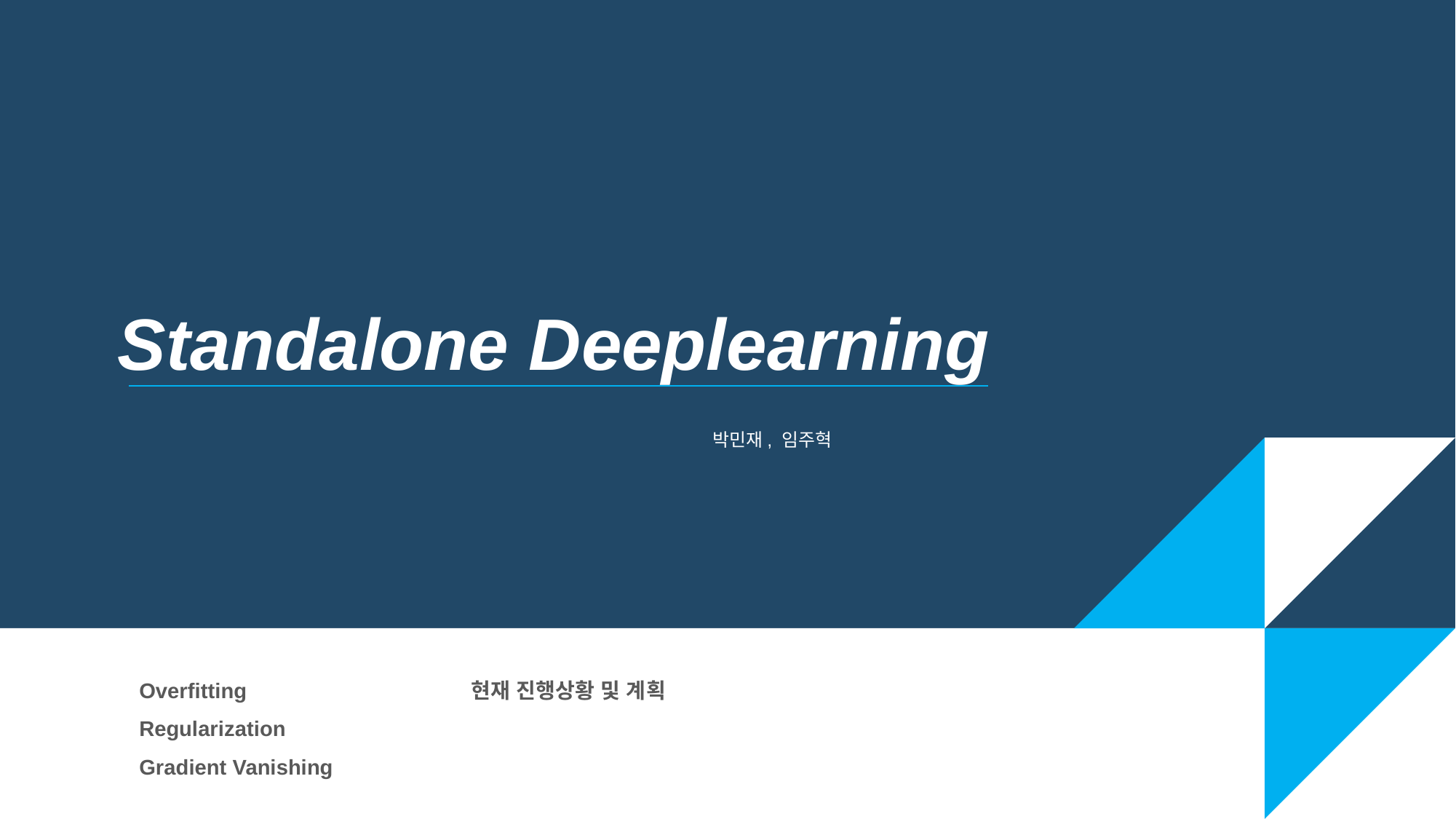

Standalone Deeplearning

                                                                                                                    박민재, 임주혁

Overfitting
Regularization
Gradient Vanishing
현재 진행상황 및 계획